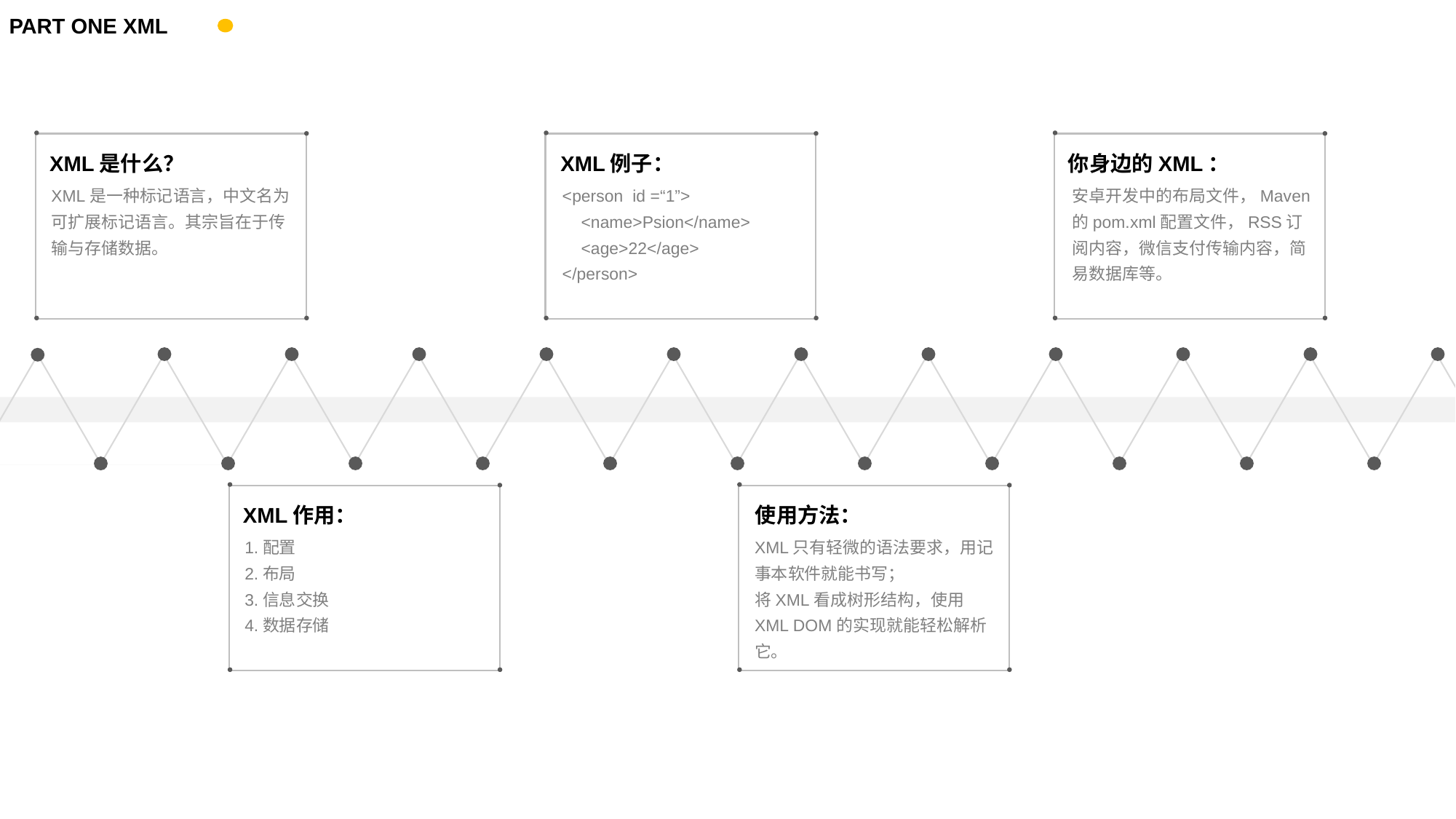

PART ONE XML

XML是什么？
XML例子：
你身边的XML：
XML是一种标记语言，中文名为可扩展标记语言。其宗旨在于传输与存储数据。
<person  id =“1”>
    <name>Psion</name>
    <age>22</age>
</person>
安卓开发中的布局文件，Maven的pom.xml配置文件，RSS订阅内容，微信支付传输内容，简易数据库等。

XML作用：
使用方法：
1.配置
2.布局
3.信息交换
4.数据存储
XML只有轻微的语法要求，用记事本软件就能书写；
将XML看成树形结构，使用XML DOM的实现就能轻松解析它。